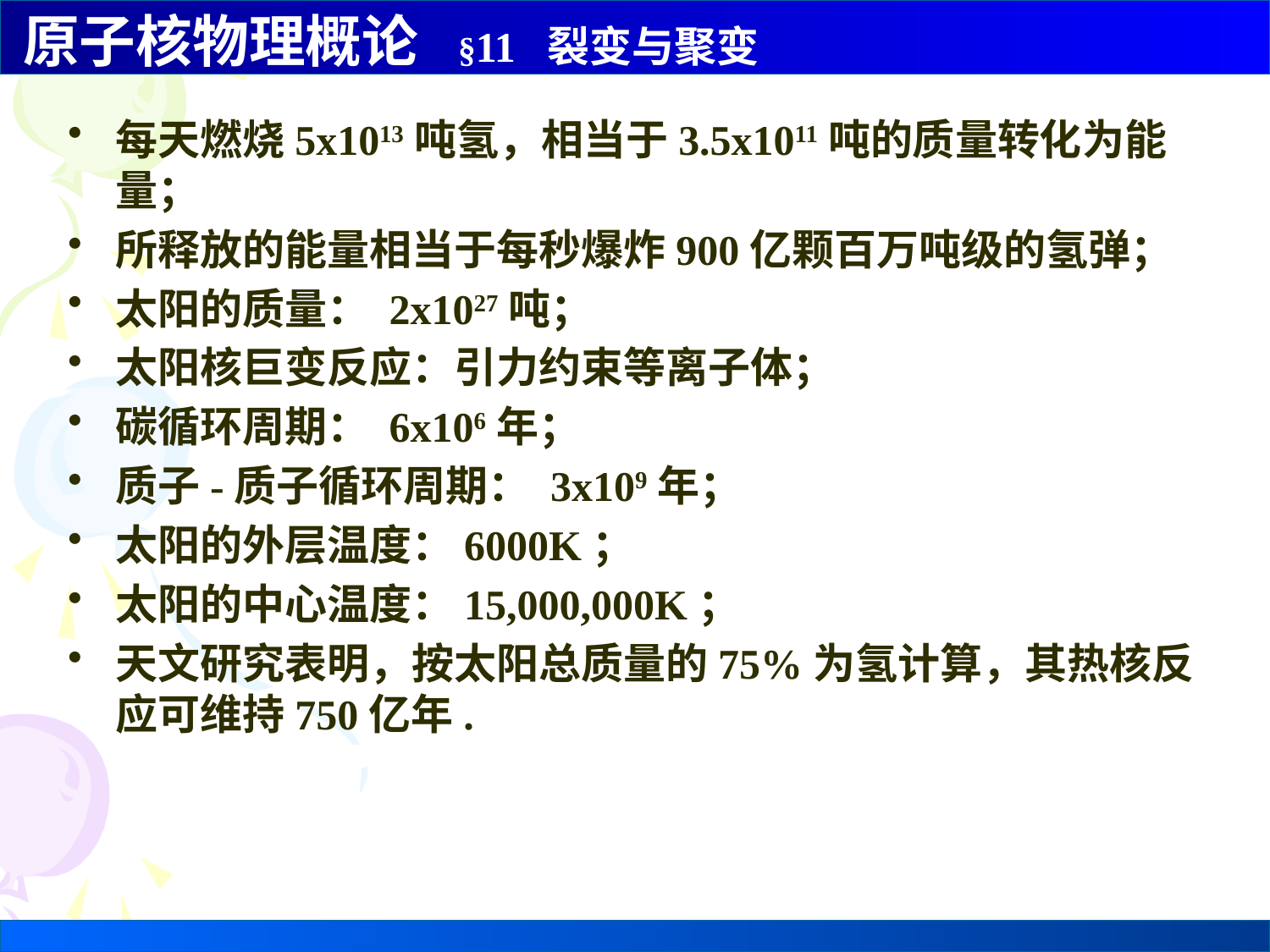

每天燃烧5x1013吨氢，相当于3.5x1011吨的质量转化为能量；
所释放的能量相当于每秒爆炸900亿颗百万吨级的氢弹；
太阳的质量： 2x1027吨；
太阳核巨变反应：引力约束等离子体；
碳循环周期： 6x106年；
质子-质子循环周期： 3x109年；
太阳的外层温度：6000K；
太阳的中心温度：15,000,000K；
天文研究表明，按太阳总质量的75%为氢计算，其热核反应可维持750亿年.